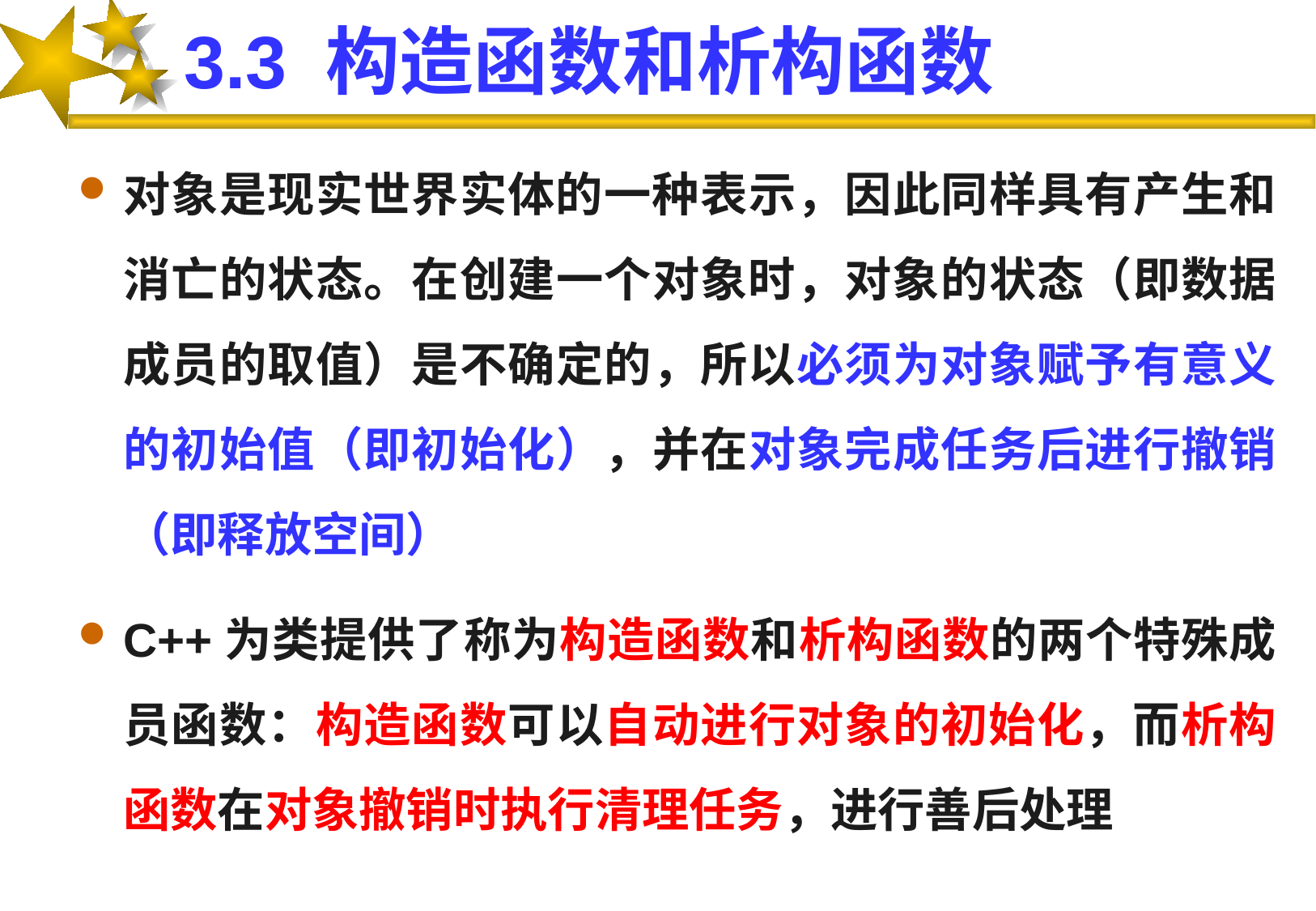

# 3.3 构造函数和析构函数
对象是现实世界实体的一种表示，因此同样具有产生和消亡的状态。在创建一个对象时，对象的状态（即数据成员的取值）是不确定的，所以必须为对象赋予有意义的初始值（即初始化），并在对象完成任务后进行撤销（即释放空间）
C++为类提供了称为构造函数和析构函数的两个特殊成员函数：构造函数可以自动进行对象的初始化，而析构函数在对象撤销时执行清理任务，进行善后处理